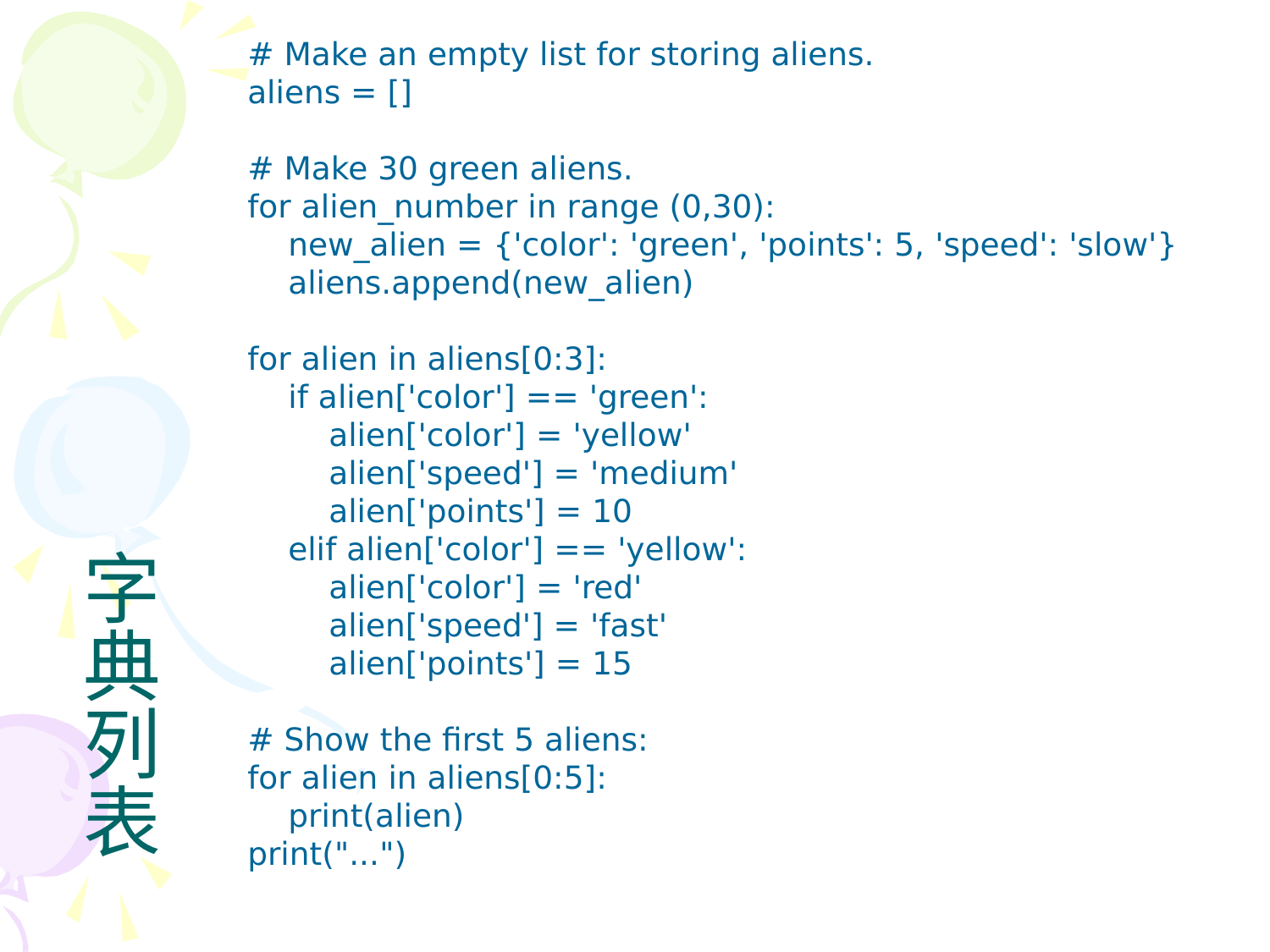

# Make an empty list for storing aliens.
aliens = []

# Make 30 green aliens.
for alien_number in range (0,30):
    new_alien = {'color': 'green', 'points': 5, 'speed': 'slow'}
    aliens.append(new_alien)

for alien in aliens[0:3]:
    if alien['color'] == 'green':
        alien['color'] = 'yellow'
        alien['speed'] = 'medium'
        alien['points'] = 10
    elif alien['color'] == 'yellow':
        alien['color'] = 'red'
        alien['speed'] = 'fast'
        alien['points'] = 15

# Show the first 5 aliens:
for alien in aliens[0:5]:
    print(alien)
print("...")
# 字典列表